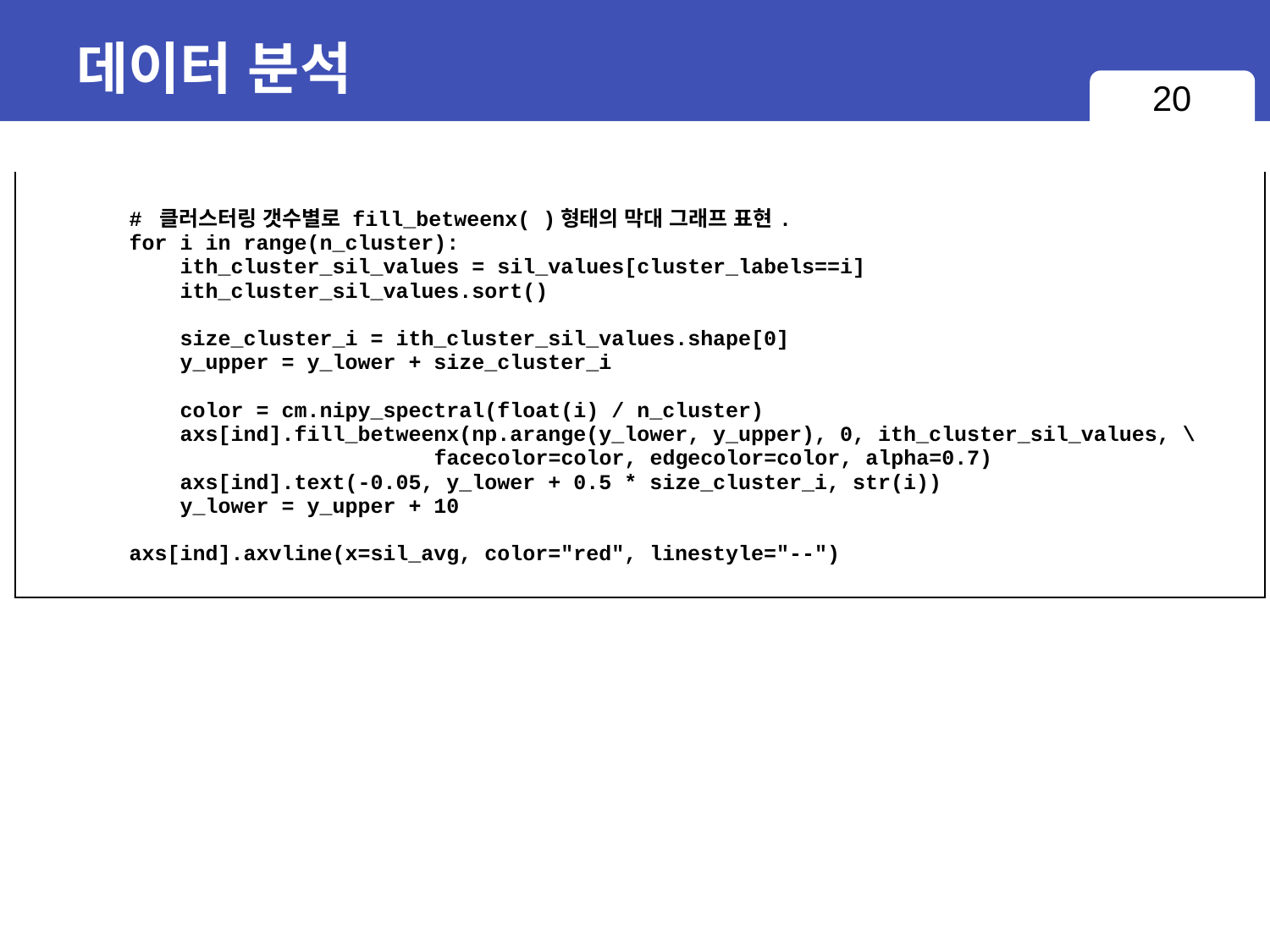

# 데이터 분석
20
| # 클러스터링 갯수별로 fill\_betweenx( )형태의 막대 그래프 표현. for i in range(n\_cluster): ith\_cluster\_sil\_values = sil\_values[cluster\_labels==i] ith\_cluster\_sil\_values.sort() size\_cluster\_i = ith\_cluster\_sil\_values.shape[0] y\_upper = y\_lower + size\_cluster\_i color = cm.nipy\_spectral(float(i) / n\_cluster) axs[ind].fill\_betweenx(np.arange(y\_lower, y\_upper), 0, ith\_cluster\_sil\_values, \ facecolor=color, edgecolor=color, alpha=0.7) axs[ind].text(-0.05, y\_lower + 0.5 \* size\_cluster\_i, str(i)) y\_lower = y\_upper + 10 axs[ind].axvline(x=sil\_avg, color="red", linestyle="--") |
| --- |